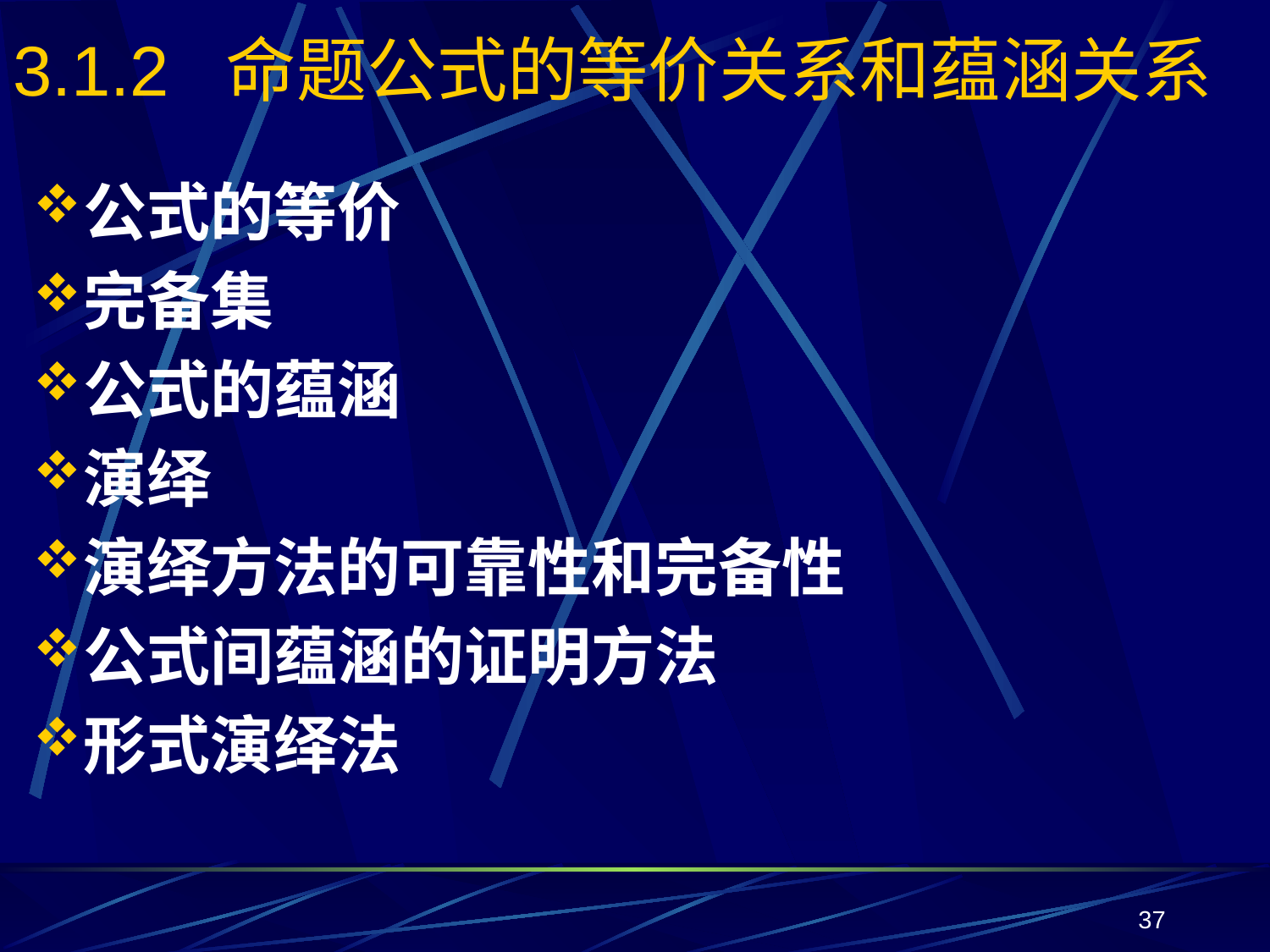

# 3.1.2  命题公式的等价关系和蕴涵关系
公式的等价
完备集
公式的蕴涵
演绎
演绎方法的可靠性和完备性
公式间蕴涵的证明方法
形式演绎法

37